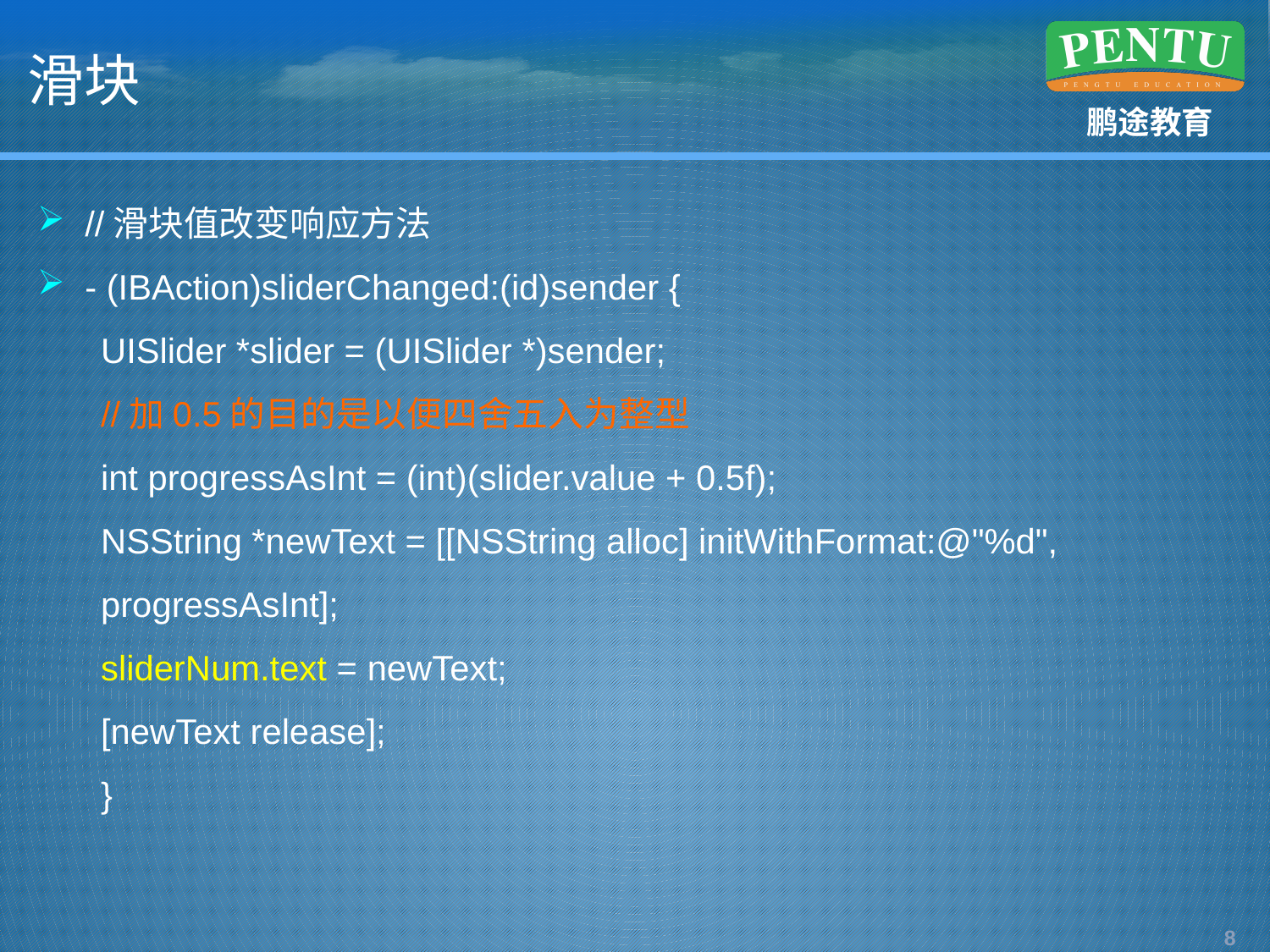

# 滑块
//滑块值改变响应方法
- (IBAction)sliderChanged:(id)sender {
UISlider *slider = (UISlider *)sender;
//加0.5的目的是以便四舍五入为整型
int progressAsInt = (int)(slider.value + 0.5f);
NSString *newText = [[NSString alloc] initWithFormat:@"%d",
progressAsInt];
sliderNum.text = newText;
[newText release];
}
8